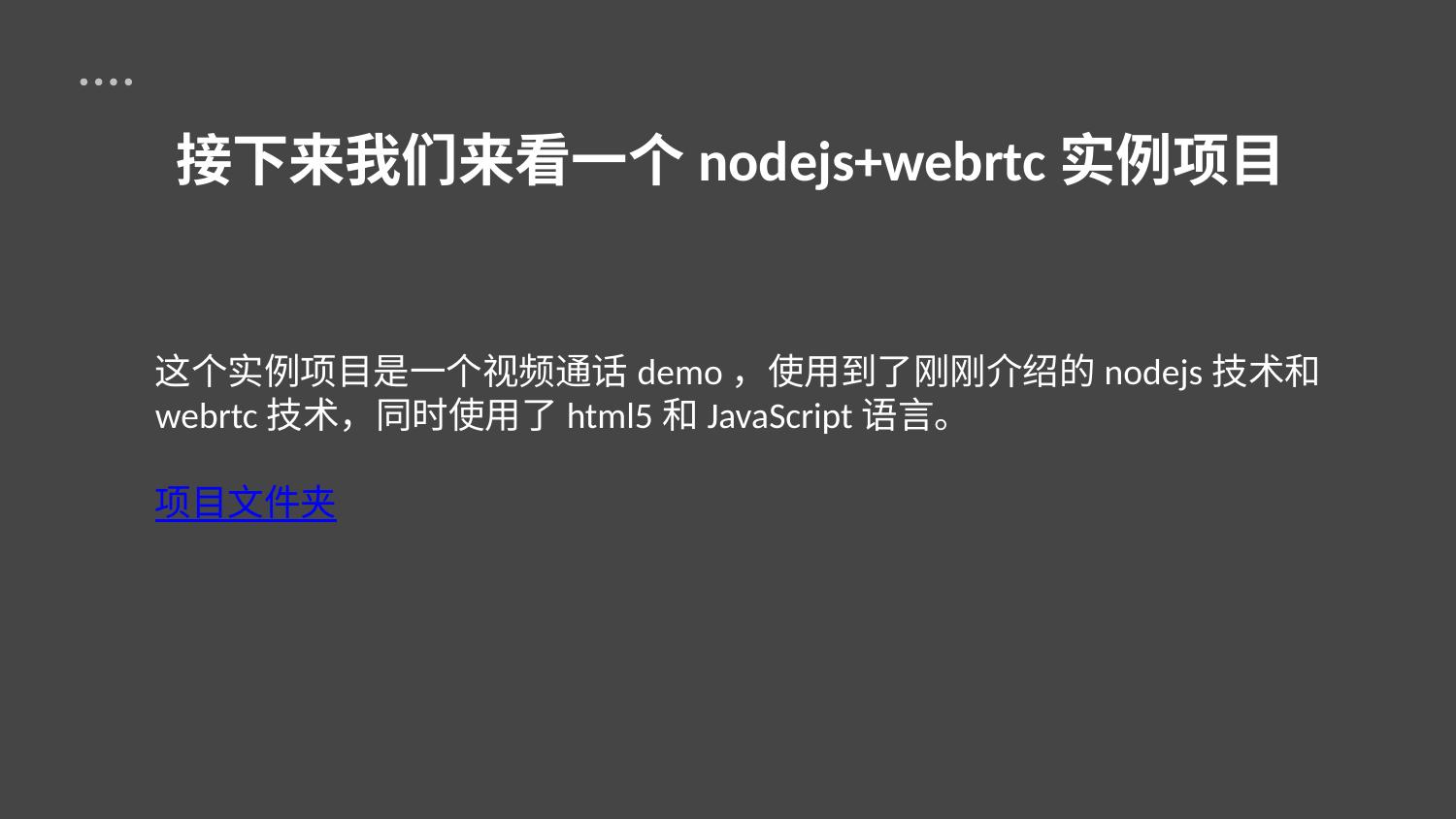

接下来我们来看一个nodejs+webrtc实例项目

这个实例项目是一个视频通话demo，使用到了刚刚介绍的nodejs技术和webrtc技术，同时使用了html5和JavaScript语言。

项目文件夹